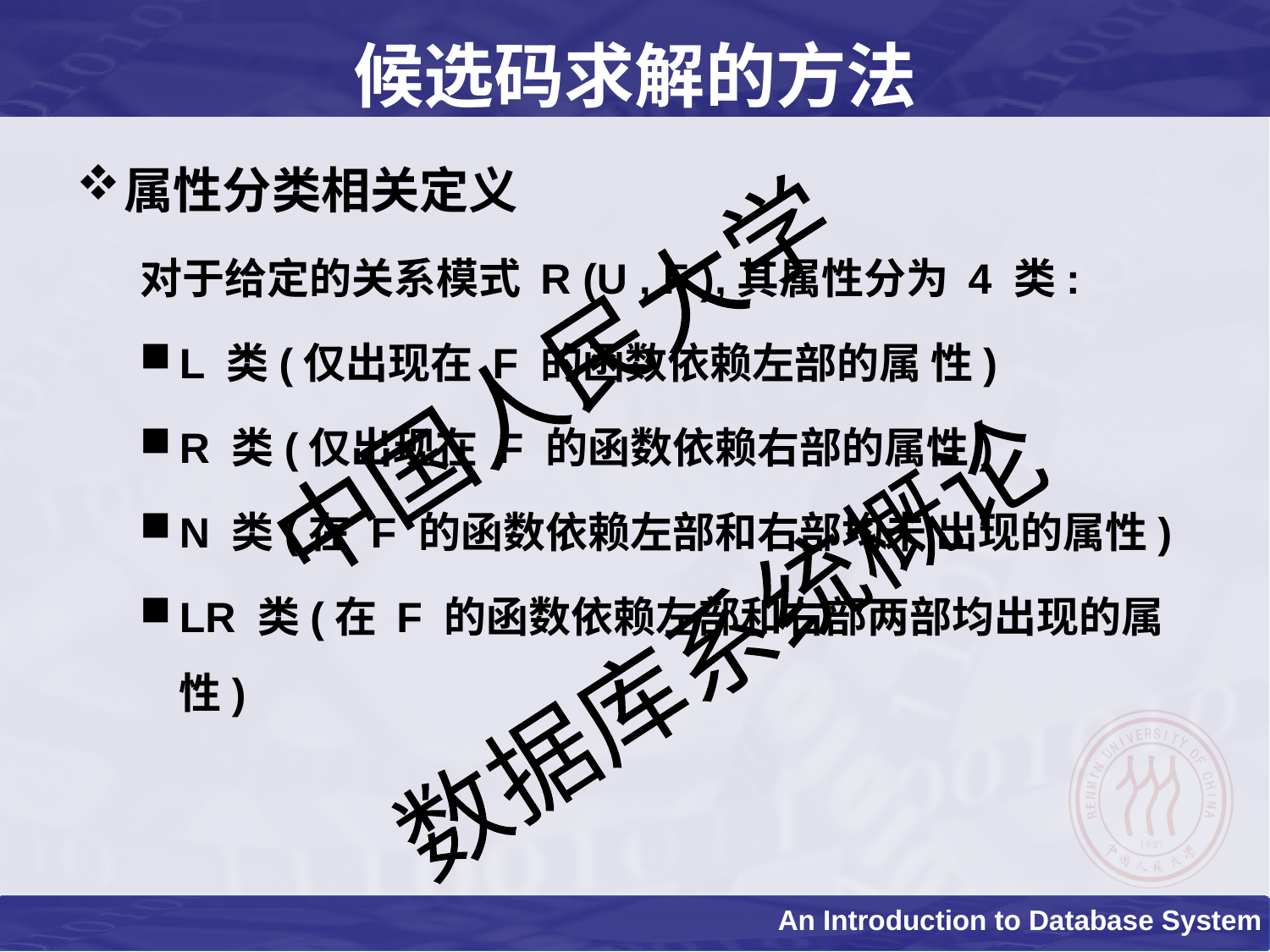

# 候选码求解的方法
属性分类相关定义
对于给定的关系模式 R (U , F ),其属性分为 4 类:
L 类(仅出现在 F 的函数依赖左部的属 性)
R 类(仅出现在 F 的函数依赖右部的属性)
N 类(在 F 的函数依赖左部和右部均未 出现的属性)
LR 类(在 F 的函数依赖左部和右部两部均出现的属性)